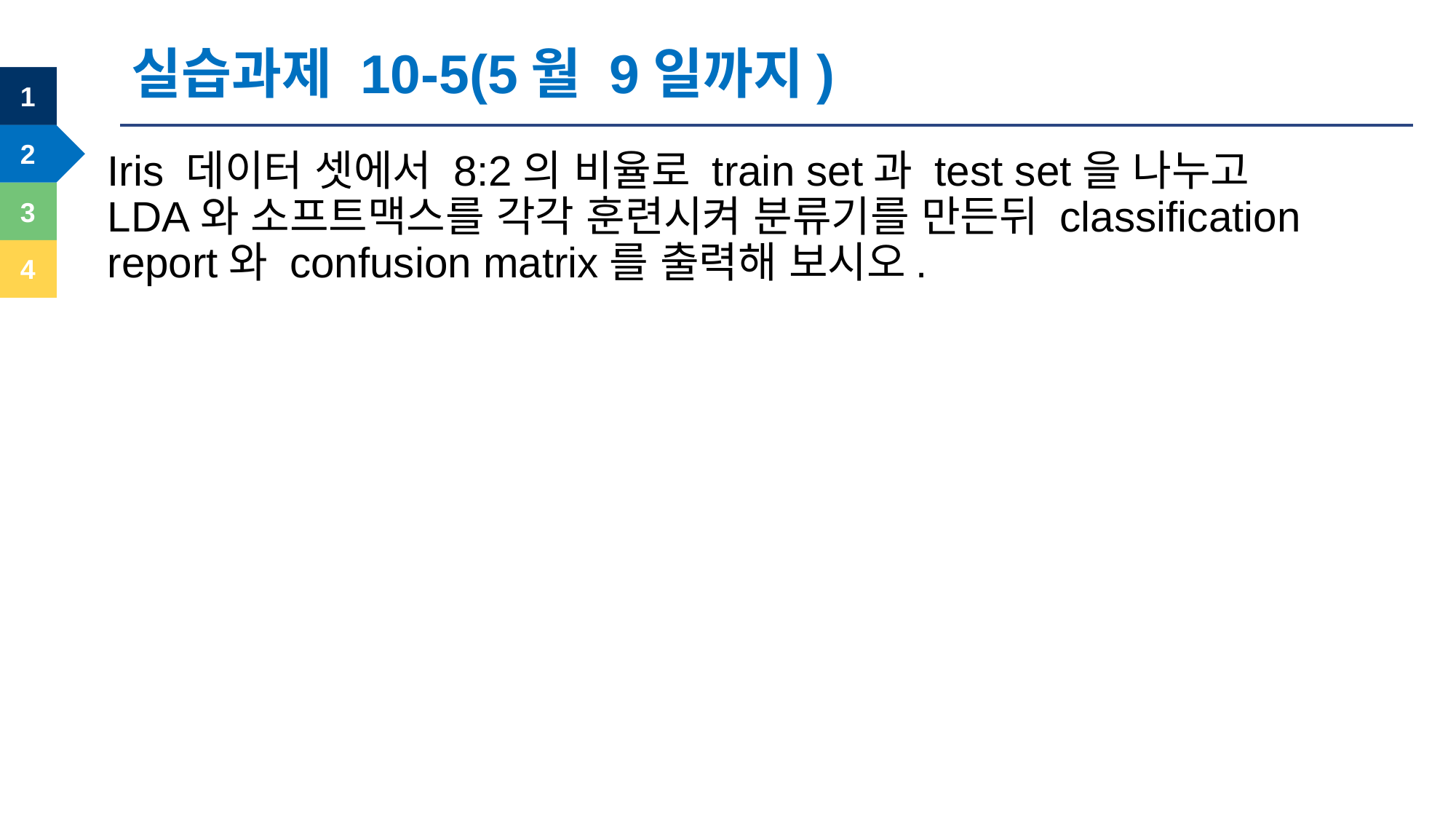

실습과제 10-5(5월 9일까지)
Iris 데이터 셋에서 8:2의 비율로 train set과 test set을 나누고 LDA와 소프트맥스를 각각 훈련시켜 분류기를 만든뒤 classification report와 confusion matrix를 출력해 보시오.